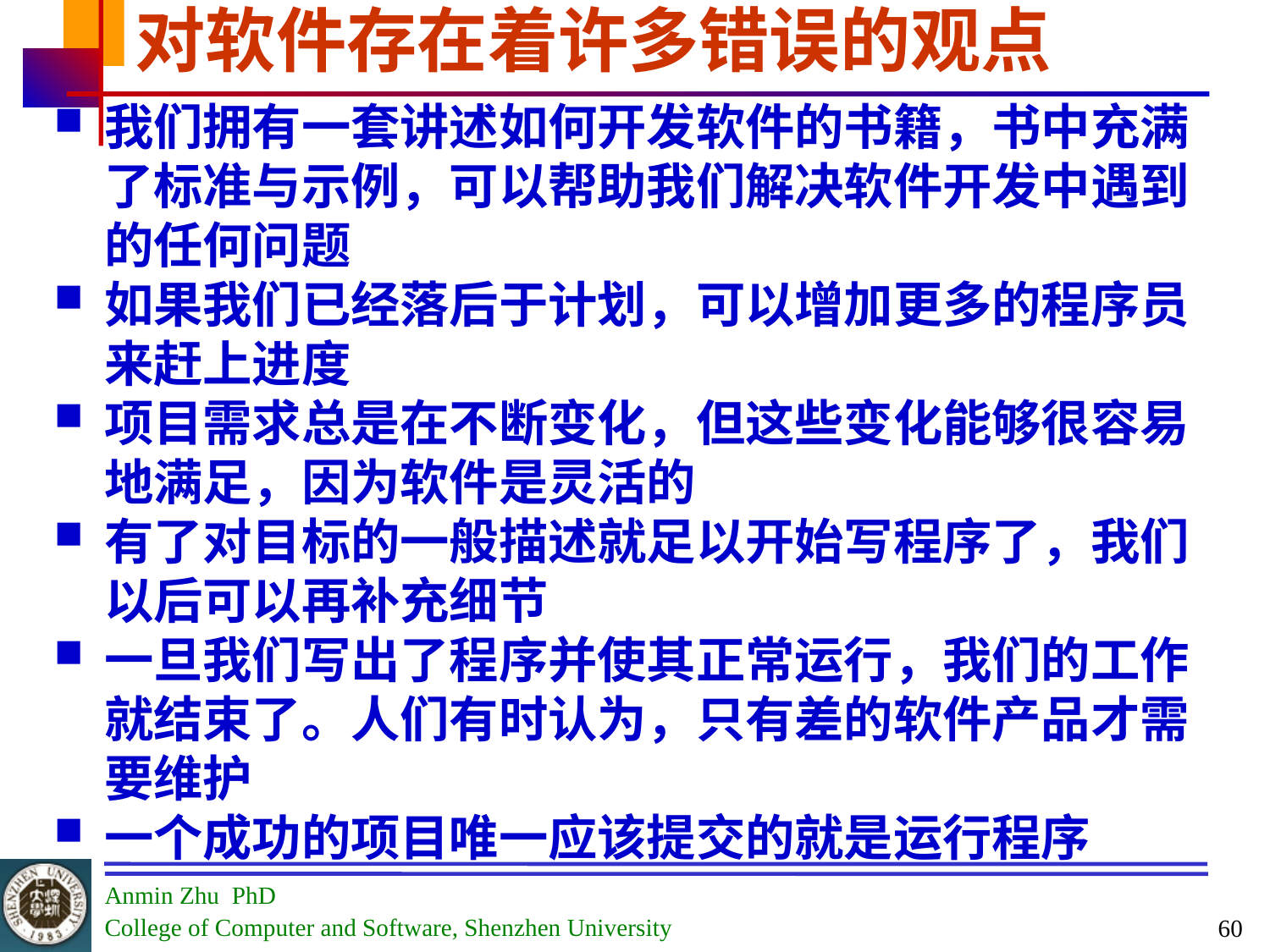

# 对软件存在着许多错误的观点
我们拥有一套讲述如何开发软件的书籍，书中充满了标准与示例，可以帮助我们解决软件开发中遇到的任何问题
如果我们已经落后于计划，可以增加更多的程序员来赶上进度
项目需求总是在不断变化，但这些变化能够很容易地满足，因为软件是灵活的
有了对目标的一般描述就足以开始写程序了，我们以后可以再补充细节
一旦我们写出了程序并使其正常运行，我们的工作就结束了。人们有时认为，只有差的软件产品才需要维护
一个成功的项目唯一应该提交的就是运行程序